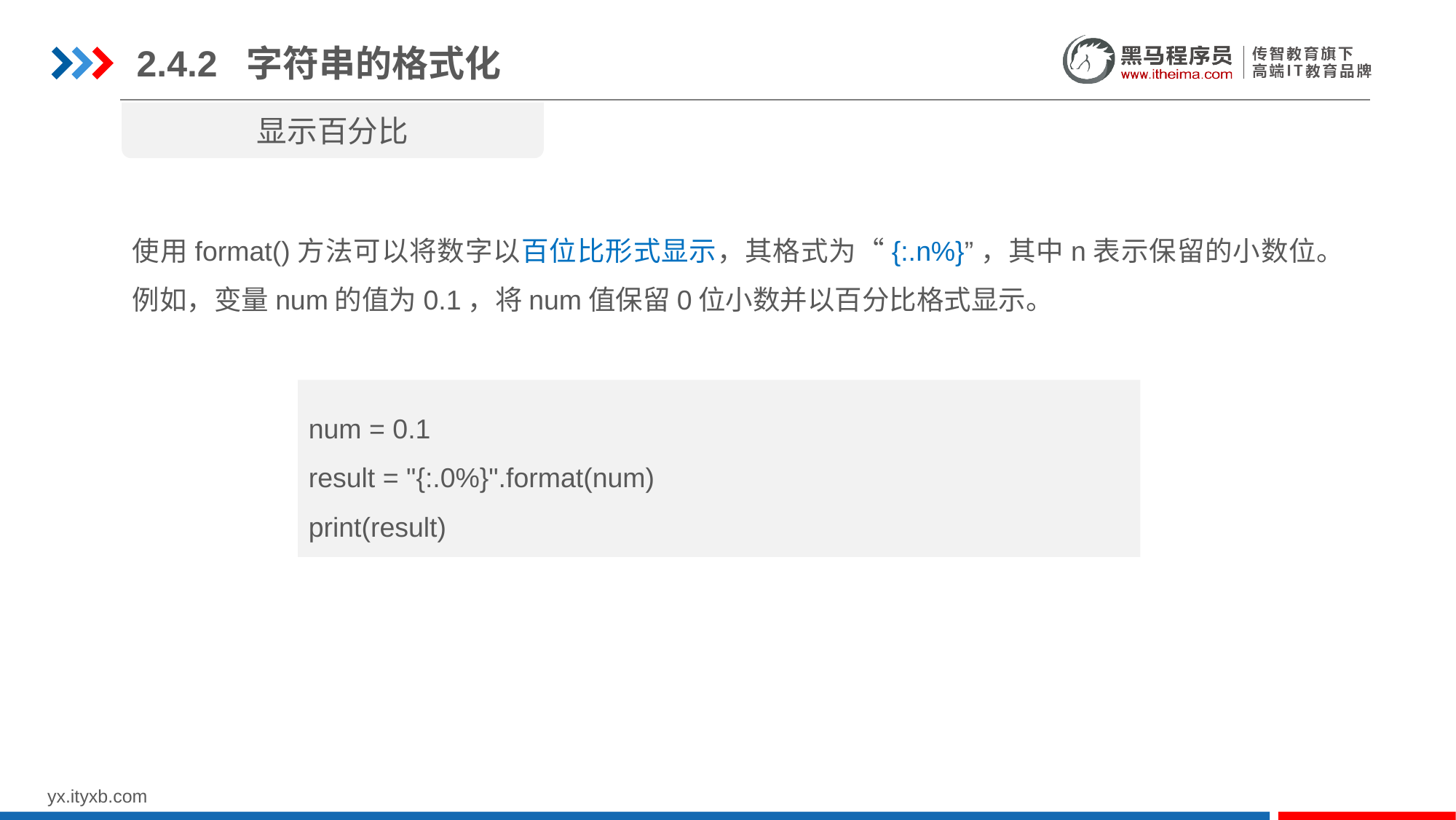

2.4.2  字符串的格式化

显示百分比
使用format()方法可以将数字以百位比形式显示，其格式为“{:.n%}”，其中n表示保留的小数位。例如，变量num的值为0.1，将num值保留0位小数并以百分比格式显示。
num = 0.1
result = "{:.0%}".format(num)
print(result)